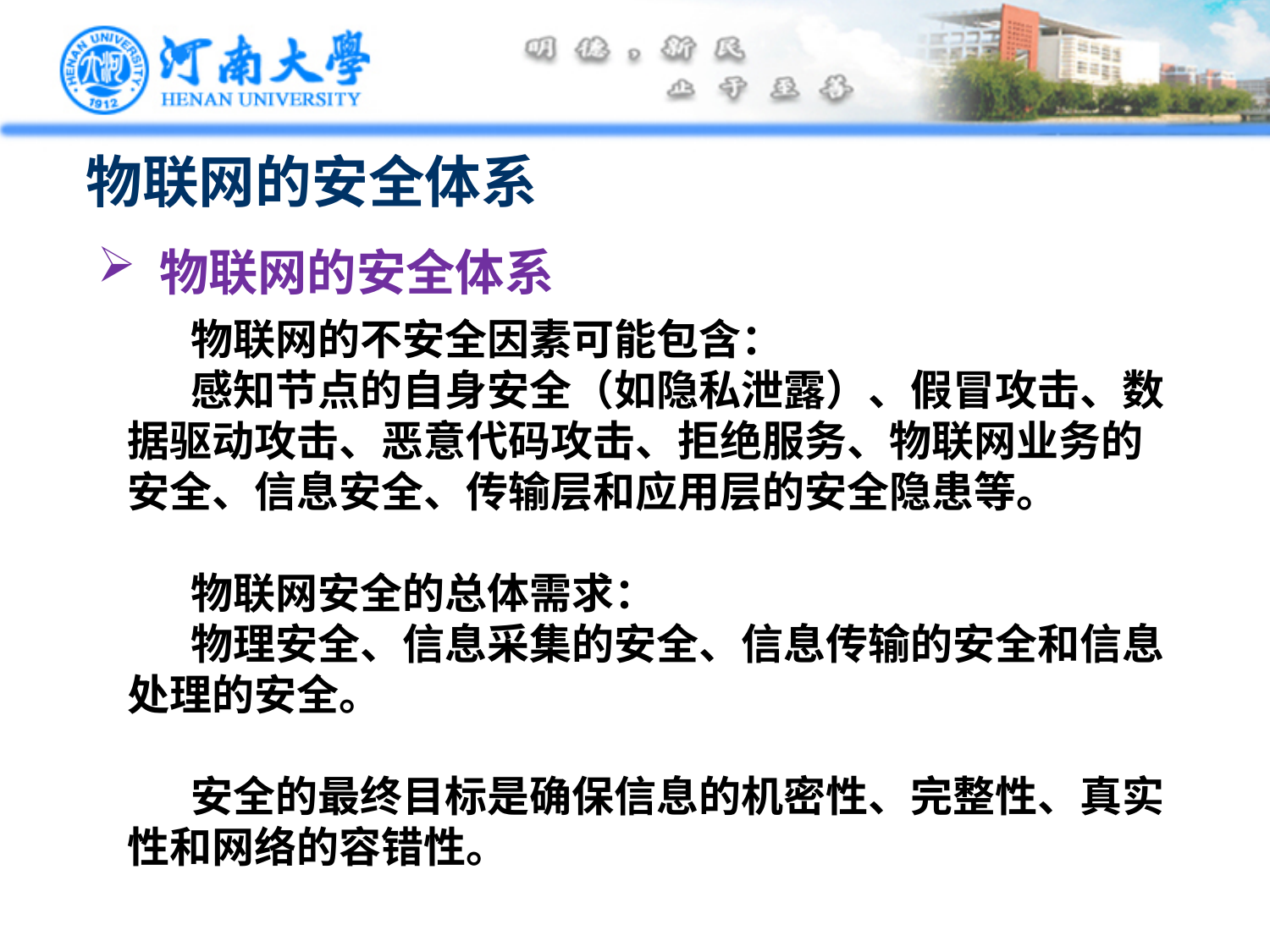

物联网的安全体系
 物联网的安全体系
物联网的不安全因素可能包含：
感知节点的自身安全（如隐私泄露）、假冒攻击、数据驱动攻击、恶意代码攻击、拒绝服务、物联网业务的安全、信息安全、传输层和应用层的安全隐患等。

物联网安全的总体需求：
物理安全、信息采集的安全、信息传输的安全和信息处理的安全。

安全的最终目标是确保信息的机密性、完整性、真实性和网络的容错性。